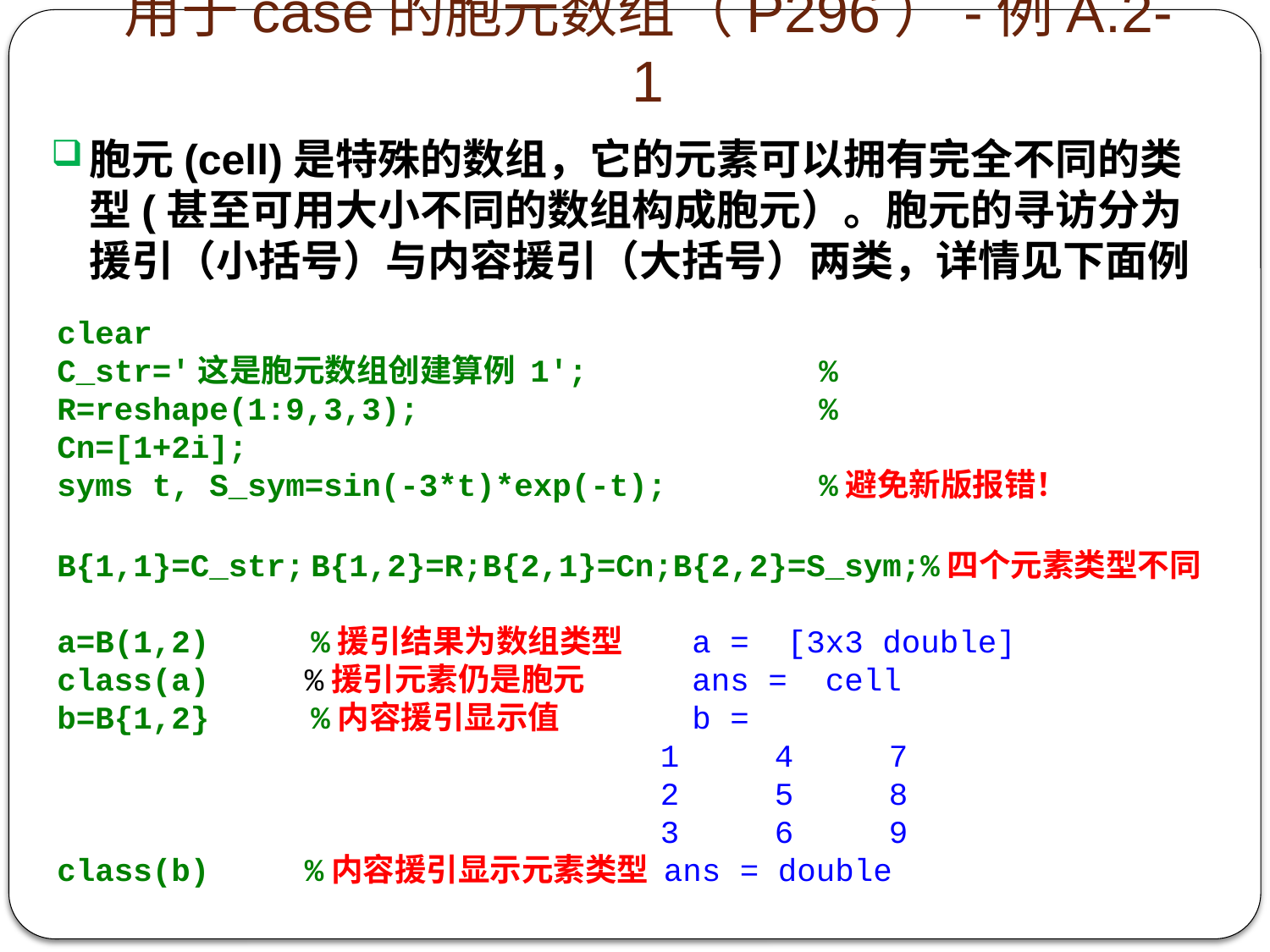

# 用于case的胞元数组（P296）-例A.2-1
胞元(cell)是特殊的数组，它的元素可以拥有完全不同的类型(甚至可用大小不同的数组构成胞元）。胞元的寻访分为援引（小括号）与内容援引（大括号）两类，详情见下面例
clear
C_str='这是胞元数组创建算例 1';		%
R=reshape(1:9,3,3);				%
Cn=[1+2i];
syms t, S_sym=sin(-3*t)*exp(-t);		%避免新版报错！

B{1,1}=C_str;	B{1,2}=R;B{2,1}=Cn;B{2,2}=S_sym;%四个元素类型不同

a=B(1,2)	%援引结果为数组类型	a =  [3x3 double]
class(a)     %援引元素仍是胞元 	ans =  cell
b=B{1,2}	%内容援引显示值		b =
     1     4     7
     2     5     8
     3     6     9
class(b)     %内容援引显示元素类型 ans = double